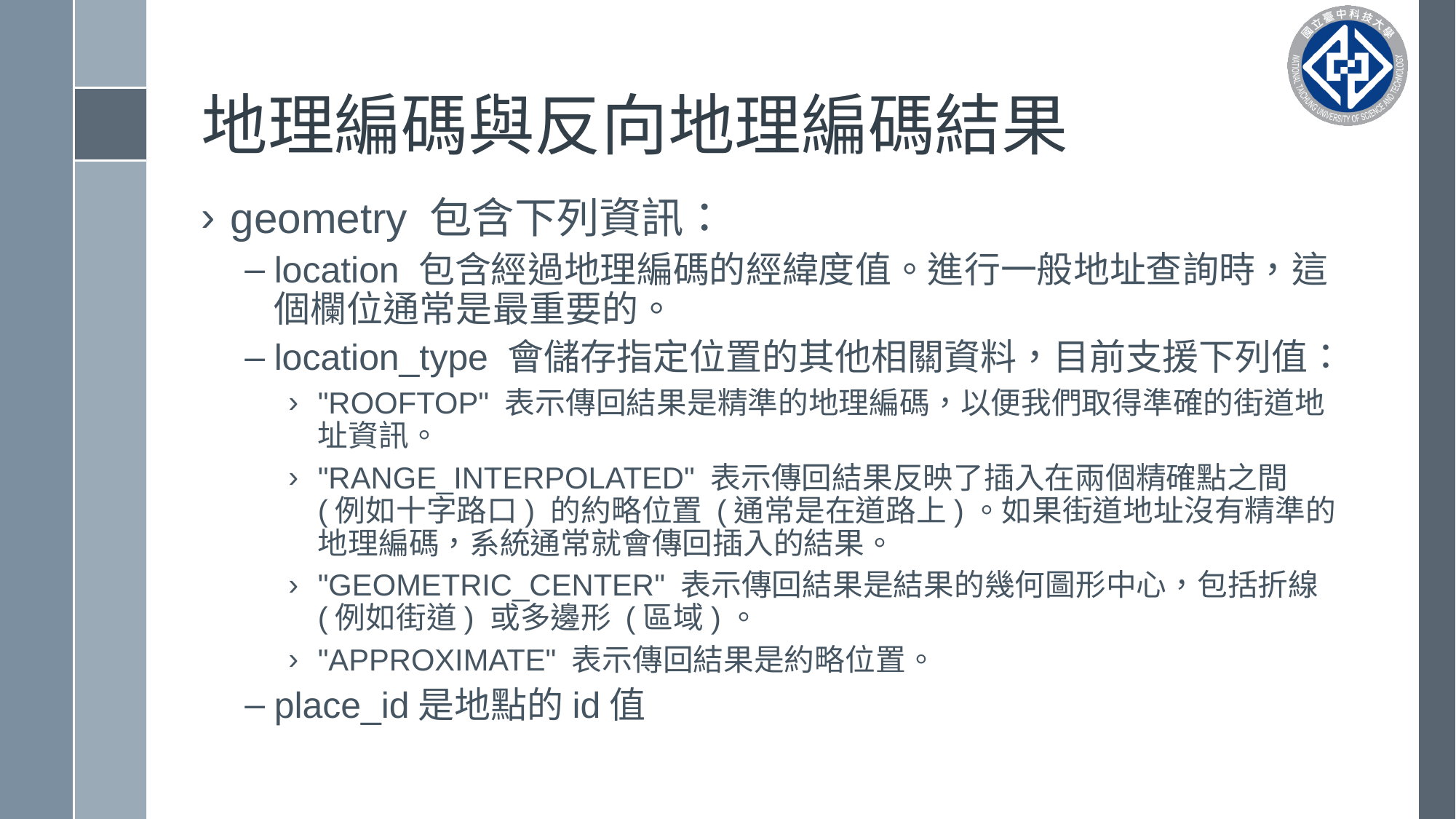

# 地理編碼與反向地理編碼結果
geometry 包含下列資訊：
location 包含經過地理編碼的經緯度值。進行一般地址查詢時，這個欄位通常是最重要的。
location_type 會儲存指定位置的其他相關資料，目前支援下列值：
"ROOFTOP" 表示傳回結果是精準的地理編碼，以便我們取得準確的街道地址資訊。
"RANGE_INTERPOLATED" 表示傳回結果反映了插入在兩個精確點之間 (例如十字路口) 的約略位置 (通常是在道路上)。如果街道地址沒有精準的地理編碼，系統通常就會傳回插入的結果。
"GEOMETRIC_CENTER" 表示傳回結果是結果的幾何圖形中心，包括折線 (例如街道) 或多邊形 (區域)。
"APPROXIMATE" 表示傳回結果是約略位置。
place_id是地點的id值